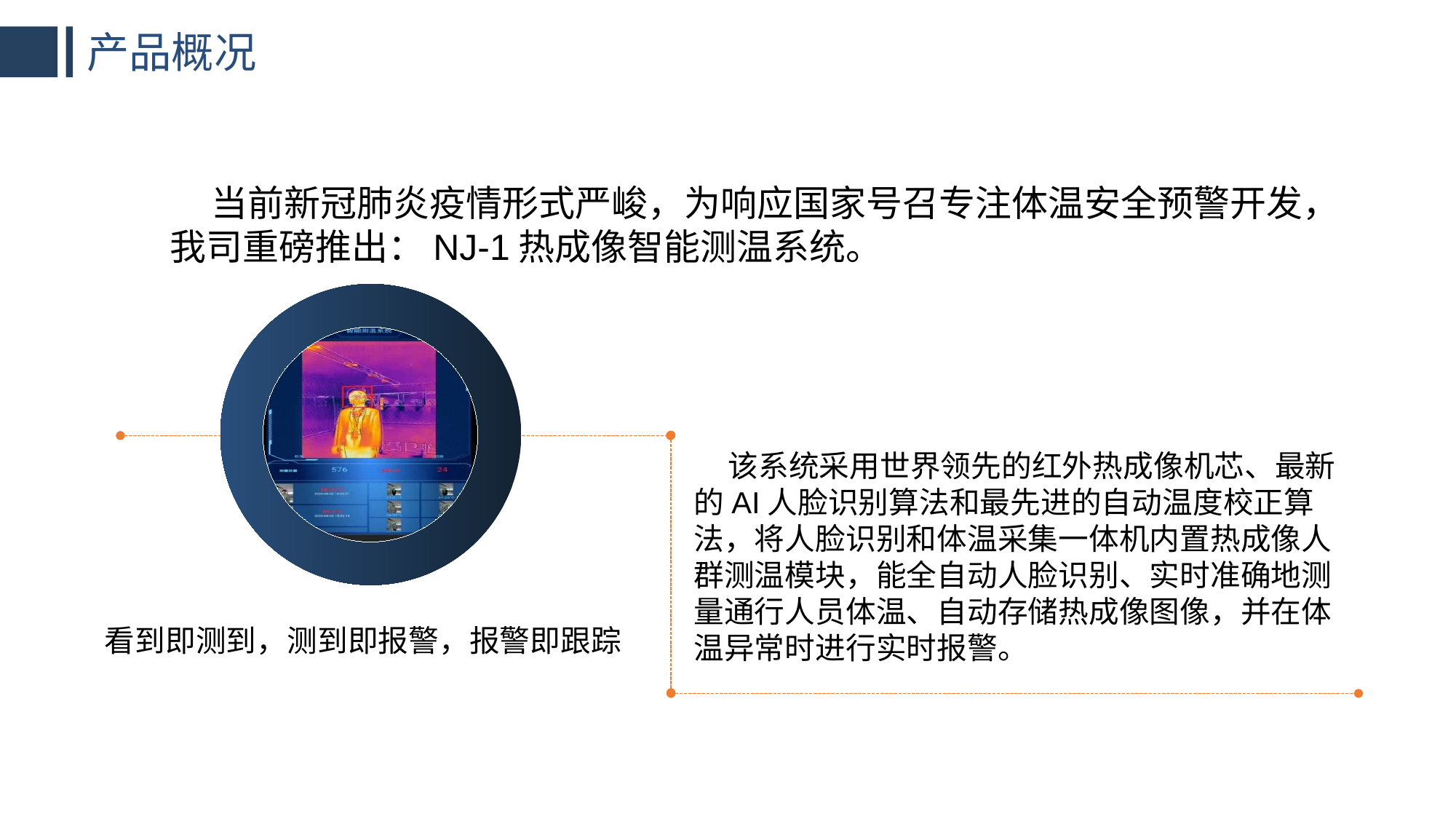

产品概况

产品概况

    当前新冠肺炎疫情形式严峻，为响应国家号召专注体温安全预警开发，我司重磅推出：NJ-1热成像智能测温系统。

    该系统采用世界领先的红外热成像机芯、最新的AI人脸识别算法和最先进的自动温度校正算法，将人脸识别和体温采集一体机内置热成像人群测温模块，能全自动人脸识别、实时准确地测量通行人员体温、自动存储热成像图像，并在体温异常时进行实时报警。
看到即测到，测到即报警，报警即跟踪